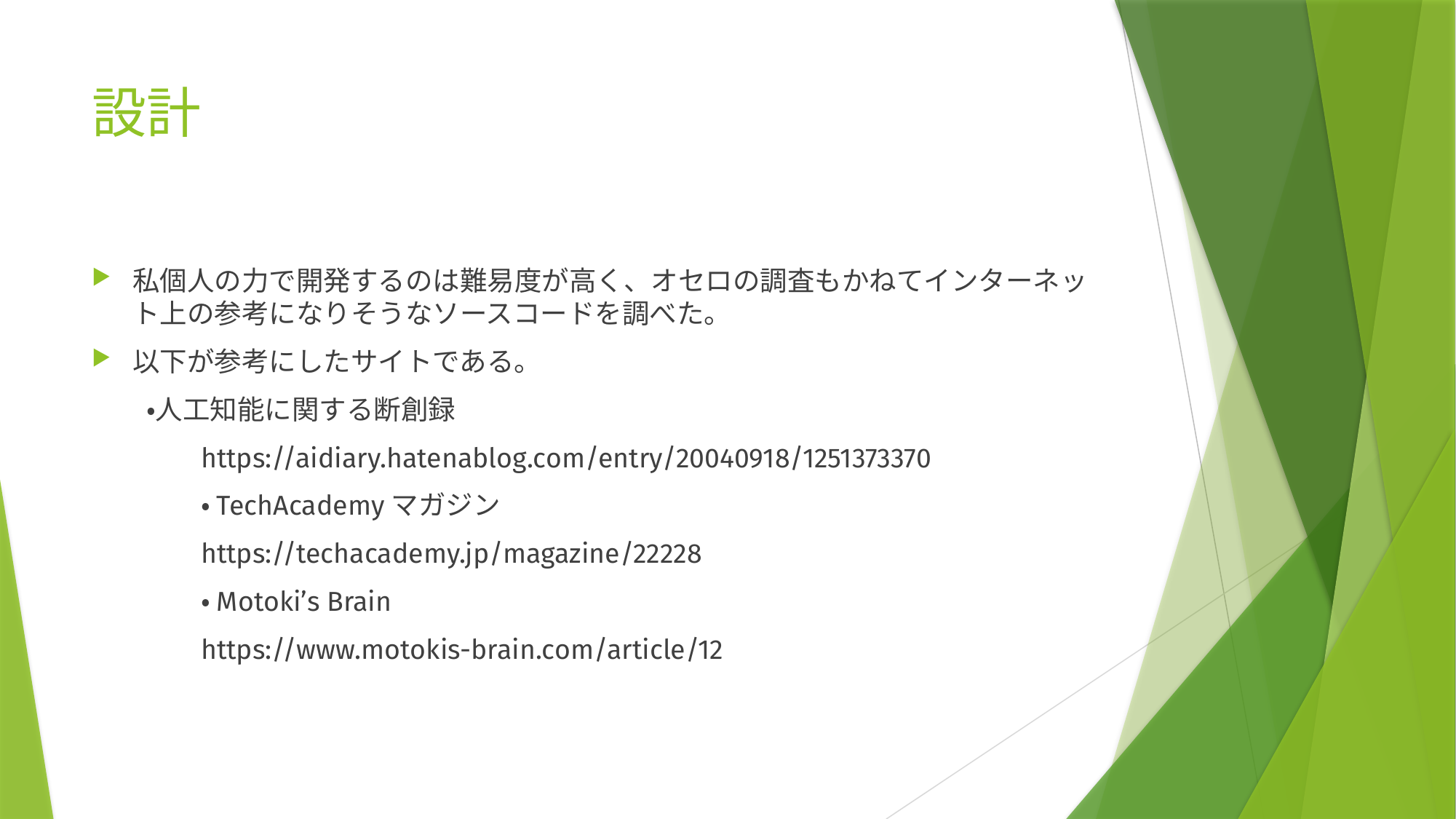

# 設計
私個人の力で開発するのは難易度が高く、オセロの調査もかねてインターネット上の参考になりそうなソースコードを調べた。
以下が参考にしたサイトである。
　　・人工知能に関する断創録
	https://aidiary.hatenablog.com/entry/20040918/1251373370
	・TechAcademyマガジン
	https://techacademy.jp/magazine/22228
	・Motoki’s Brain
	https://www.motokis-brain.com/article/12